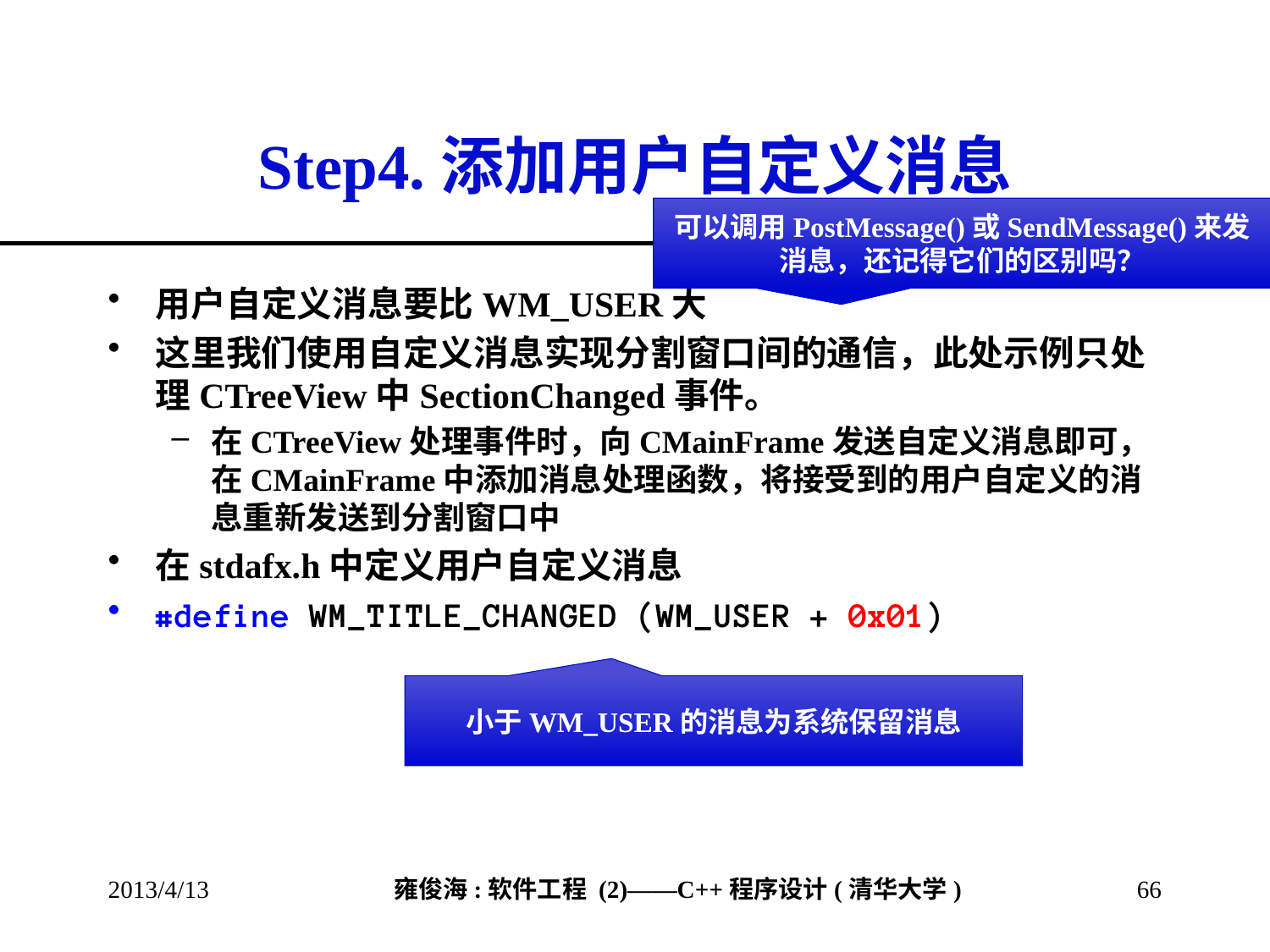

# Step4.添加用户自定义消息
可以调用PostMessage()或SendMessage()来发消息，还记得它们的区别吗？
用户自定义消息要比WM_USER大
这里我们使用自定义消息实现分割窗口间的通信，此处示例只处理CTreeView中SectionChanged事件。
在CTreeView处理事件时，向CMainFrame发送自定义消息即可，在CMainFrame中添加消息处理函数，将接受到的用户自定义的消息重新发送到分割窗口中
在stdafx.h中定义用户自定义消息
#define WM_TITLE_CHANGED (WM_USER + 0x01)
小于WM_USER的消息为系统保留消息
2013/4/13
66